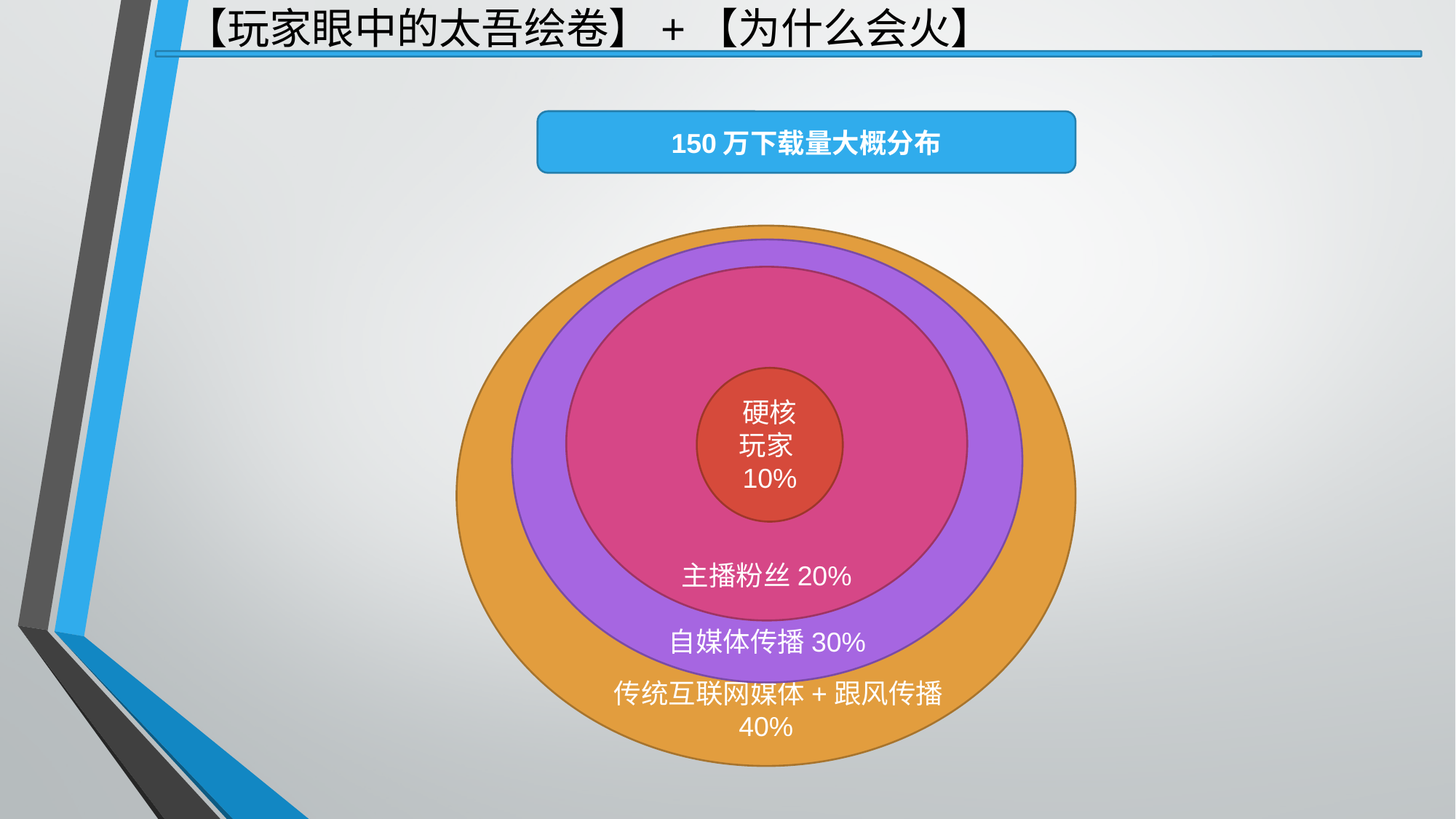

【玩家眼中的太吾绘卷】+【为什么会火】

150万下载量大概分布

    传统互联网媒体+跟风传播40%

自媒体传播30%

主播粉丝20%
硬核玩家10%